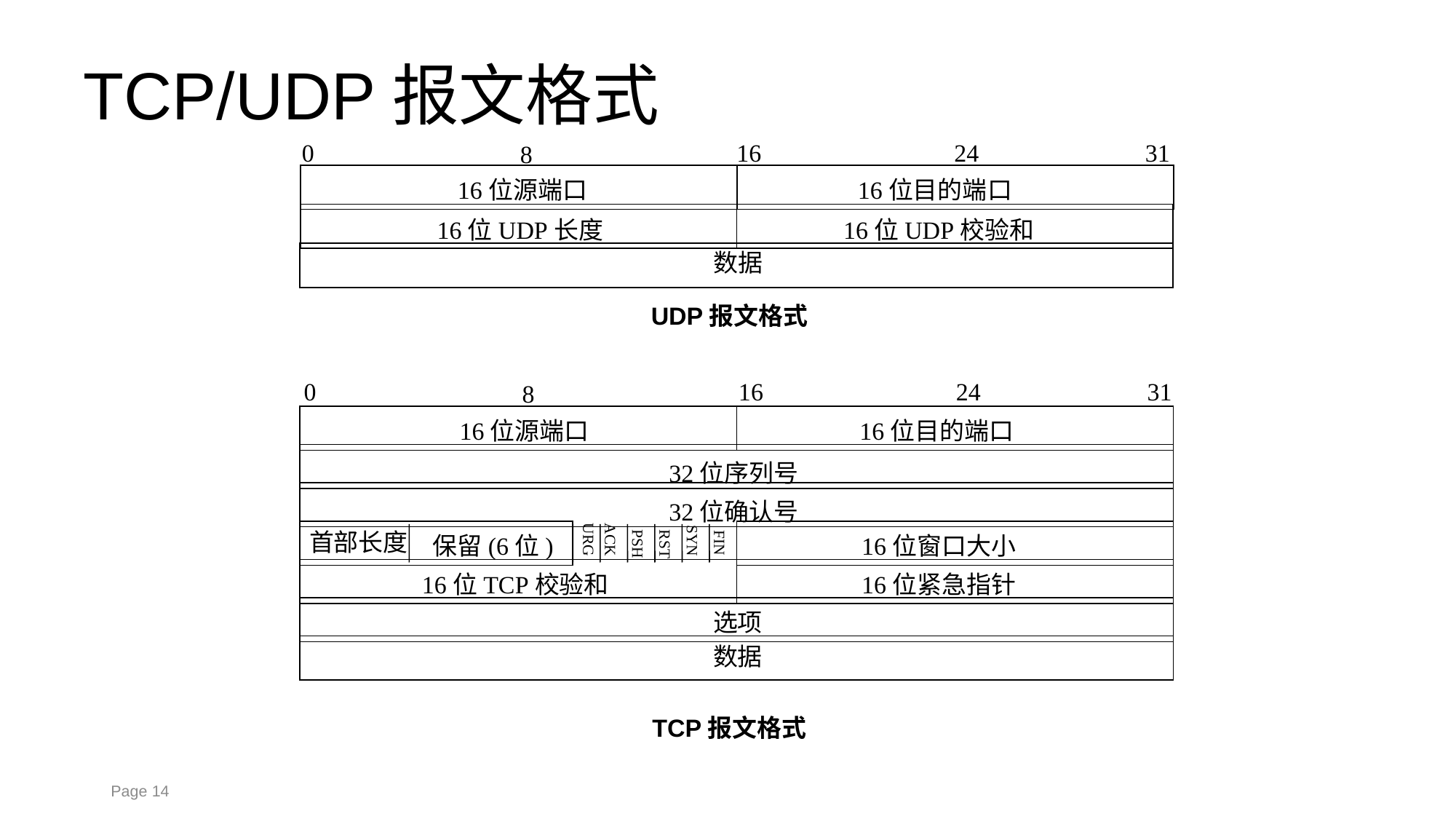

# TCP/UDP报文格式
0
16
24
31
8

16位源端口
16位目的端口

16位UDP长度
16位UDP校验和
数据

UDP报文格式
0
16
24
31
8

16位源端口
16位目的端口

32位序列号

32位确认号
URG
ACK
SYN
首部长度

PSH
RST
FIN
保留(6位)
16位窗口大小

16位TCP校验和
16位紧急指针

选项
数据

TCP报文格式

Page 14